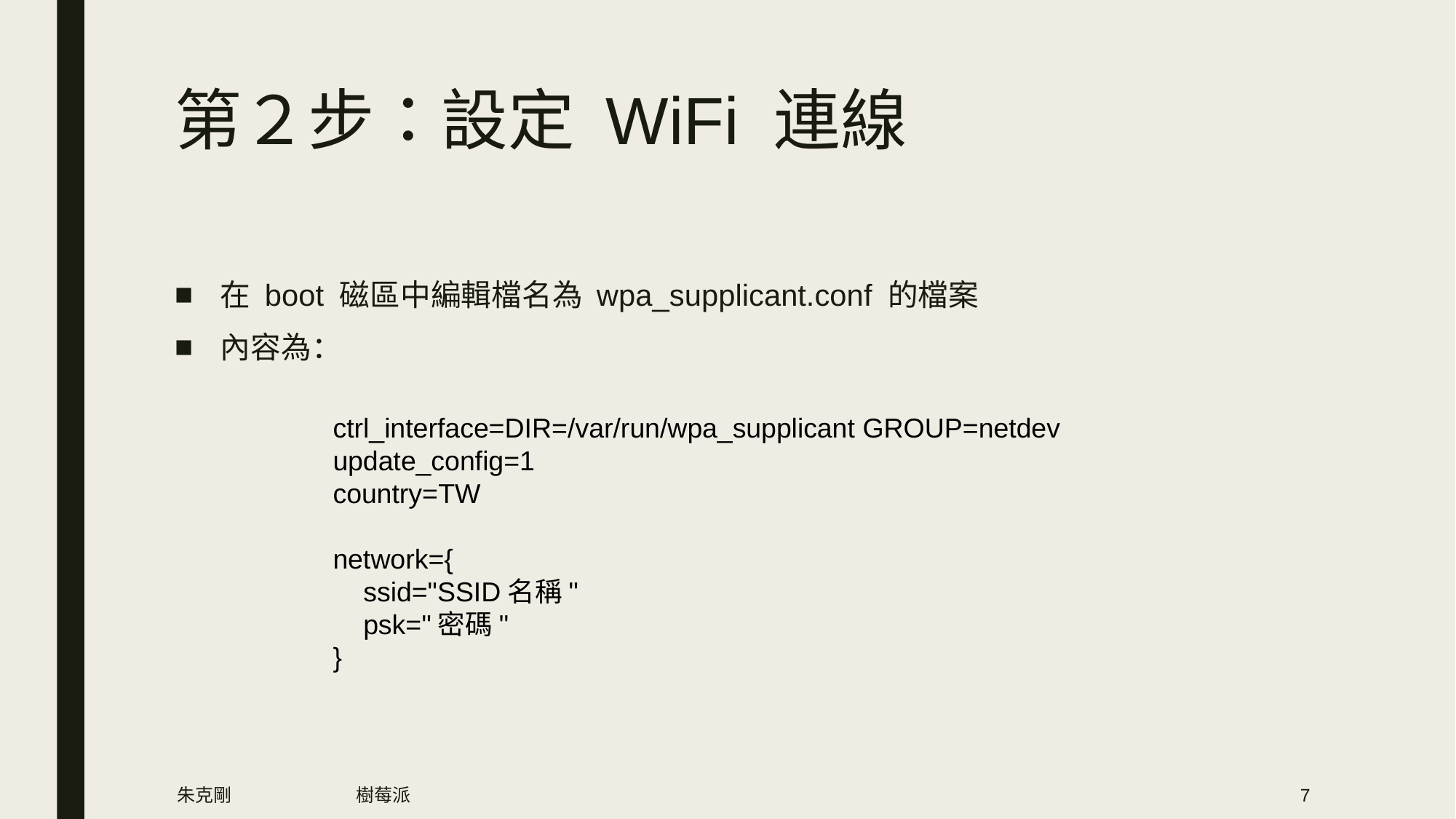

# 第２步：設定 WiFi 連線
在 boot 磁區中編輯檔名為 wpa_supplicant.conf 的檔案
內容為：

ctrl_interface=DIR=/var/run/wpa_supplicant GROUP=netdev
update_config=1
country=TW

network={
    ssid="SSID名稱"
    psk="密碼"
}
朱克剛
樹莓派
7